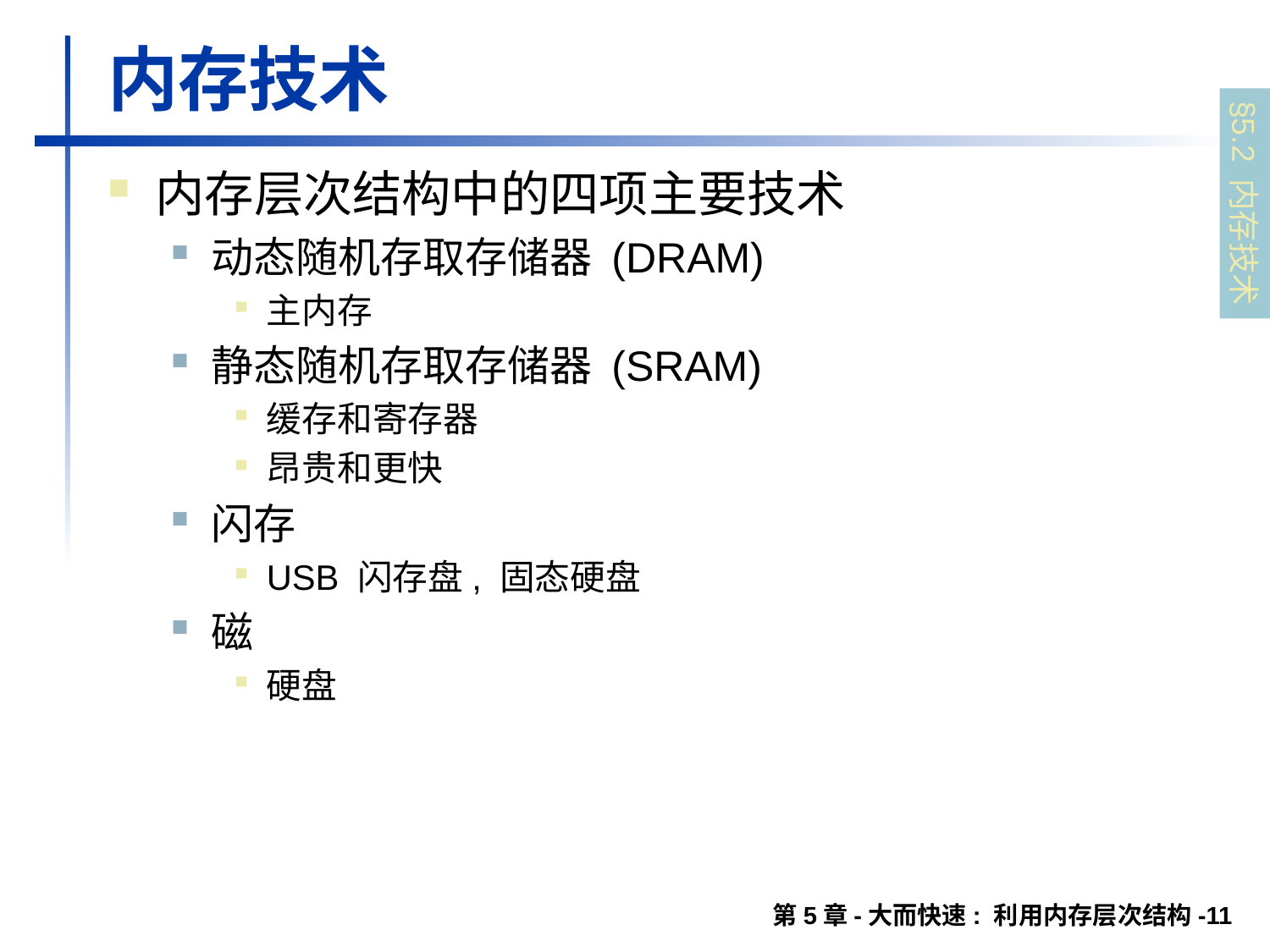

# 内存技术
内存层次结构中的四项主要技术
动态随机存取存储器 (DRAM)
主内存
静态随机存取存储器 (SRAM)
缓存和寄存器
昂贵和更快
闪存
USB 闪存盘, 固态硬盘
磁
硬盘
§5.2 内存技术
第5章-大而快速: 利用内存层次结构-11